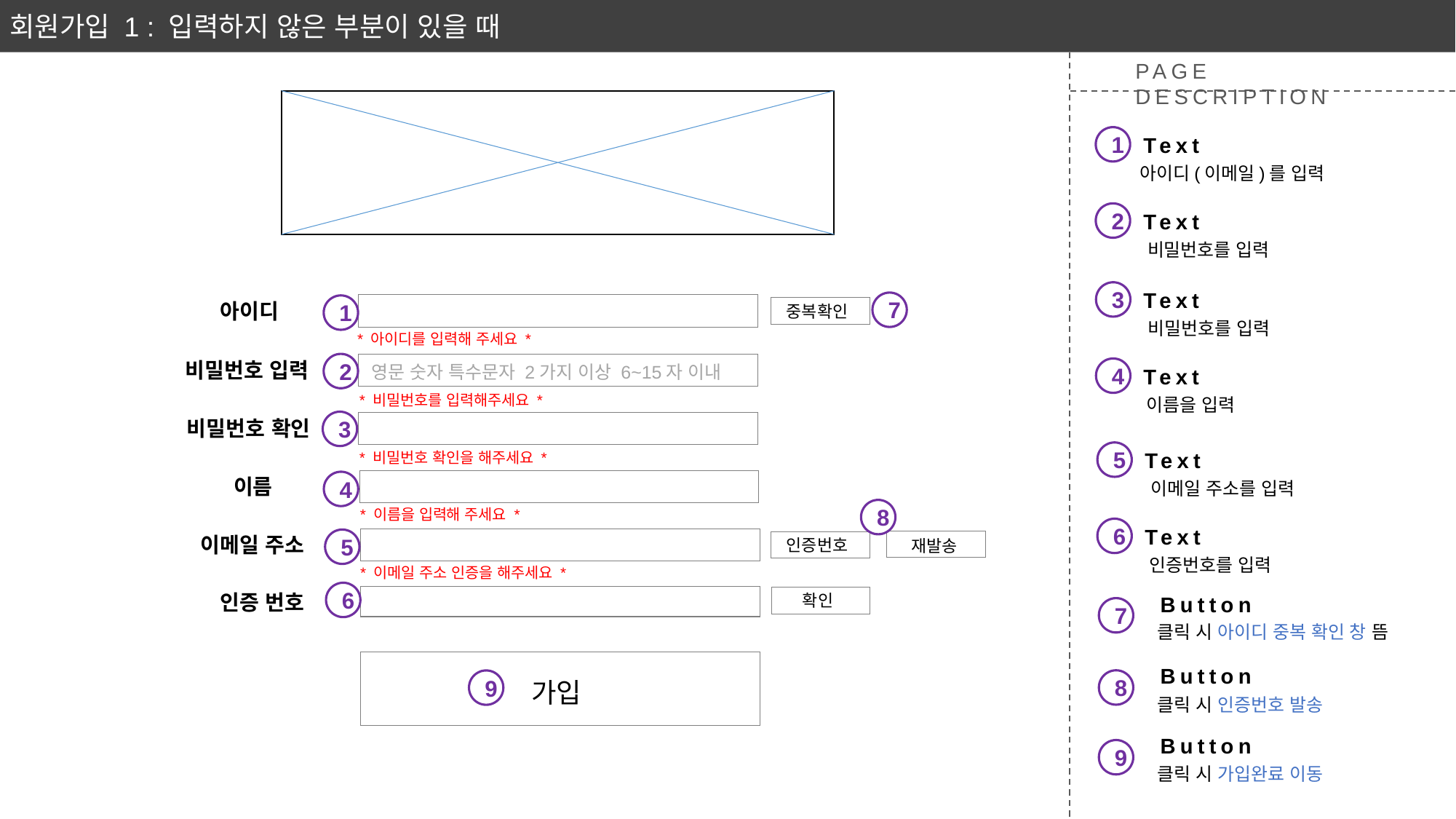

회원가입 1 : 입력하지 않은 부분이 있을 때
PAGE DESCRIPTION

Text
1
아이디(이메일)를 입력
Text
2
비밀번호를 입력
Text
3
아이디
7

중복확인

1
비밀번호를 입력
* 아이디를 입력해 주세요 *
비밀번호 입력

2
영문 숫자 특수문자 2가지 이상 6~15자 이내
Text
4
* 비밀번호를 입력해주세요 *
이름을 입력
비밀번호 확인
3

Text
5
* 비밀번호 확인을 해주세요 *
이름

4
이메일 주소를 입력
* 이름을 입력해 주세요 *
8
Text
6
이메일 주소

인증번호

5
재발송

인증번호를 입력
* 이메일 주소 인증을 해주세요 *
6
인증 번호
   확인

Button

7
클릭 시 아이디 중복 확인 창 뜸

Button
8
가입
9
클릭 시 인증번호 발송
Button
9
클릭 시 가입완료 이동